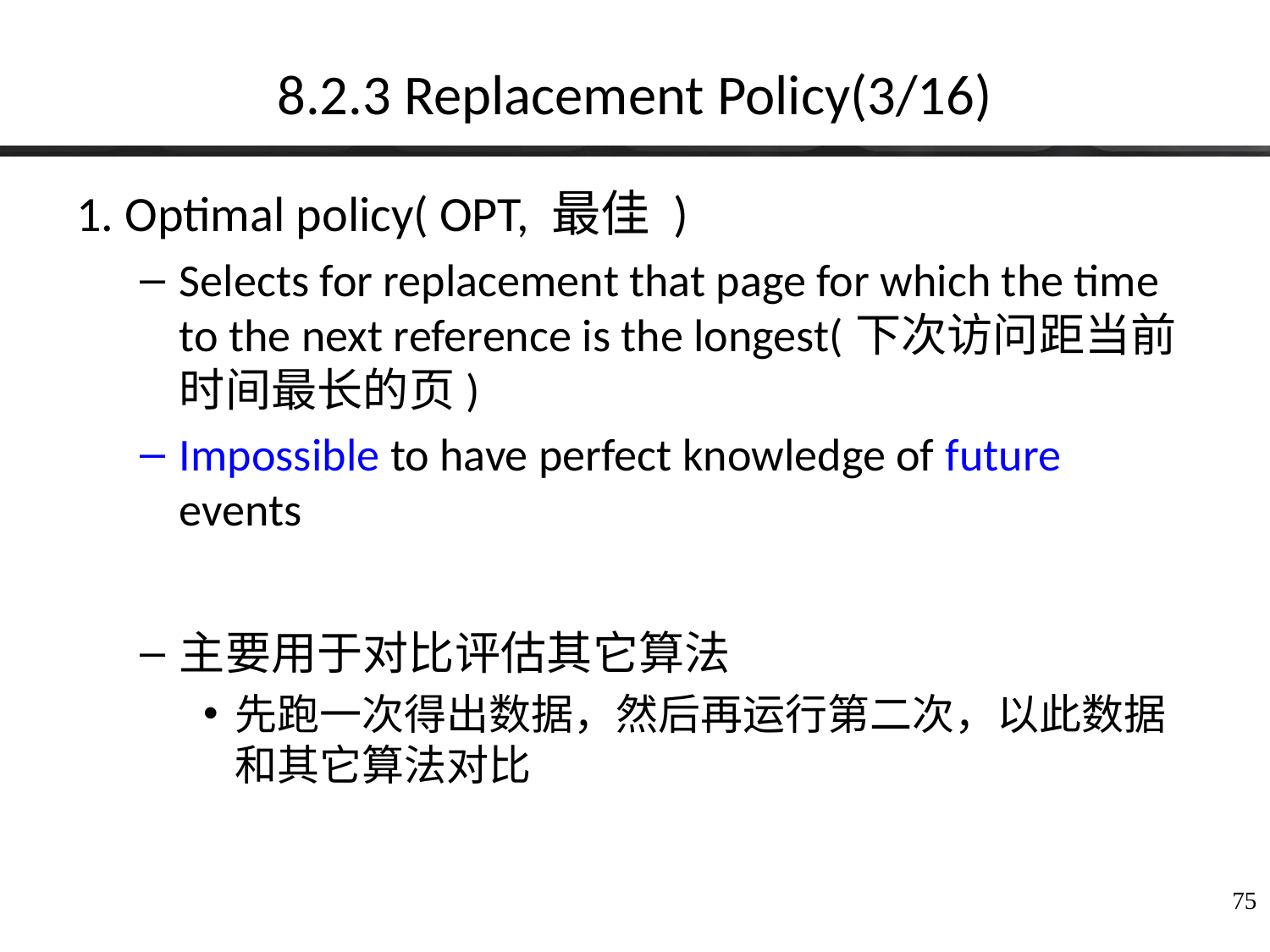

# 8.2.3 Replacement Policy(3/16)
1. Optimal policy( OPT, 最佳 )
Selects for replacement that page for which the time to the next reference is the longest(下次访问距当前时间最长的页)
Impossible to have perfect knowledge of future events

主要用于对比评估其它算法
先跑一次得出数据，然后再运行第二次，以此数据和其它算法对比

75